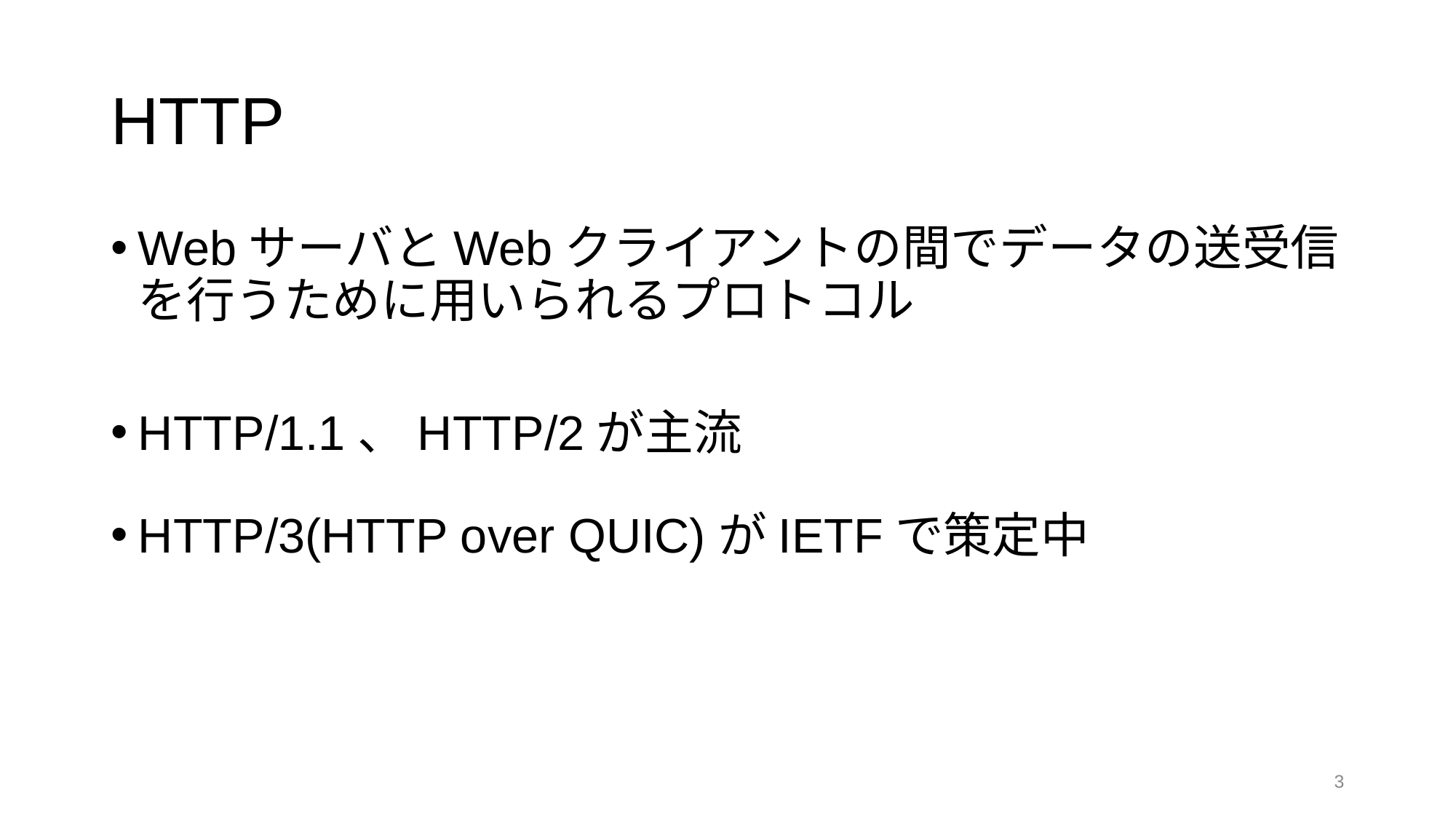

# HTTP
WebサーバとWebクライアントの間でデータの送受信を行うために用いられるプロトコル
HTTP/1.1、HTTP/2が主流
HTTP/3(HTTP over QUIC)がIETFで策定中
3